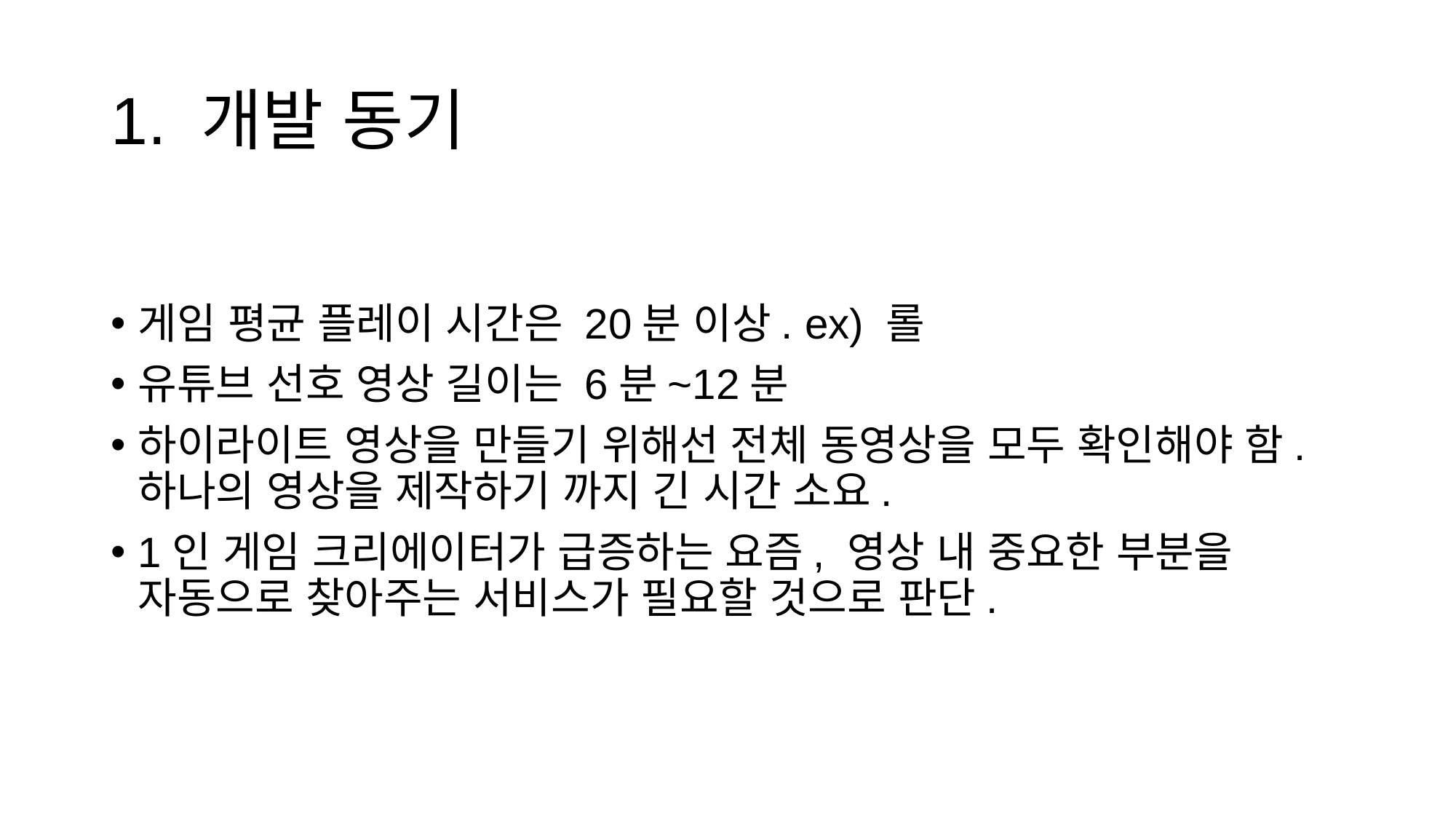

# 1. 개발 동기
게임 평균 플레이 시간은 20분 이상. ex) 롤
유튜브 선호 영상 길이는 6분~12분
하이라이트 영상을 만들기 위해선 전체 동영상을 모두 확인해야 함. 하나의 영상을 제작하기 까지 긴 시간 소요.
1인 게임 크리에이터가 급증하는 요즘, 영상 내 중요한 부분을 자동으로 찾아주는 서비스가 필요할 것으로 판단.